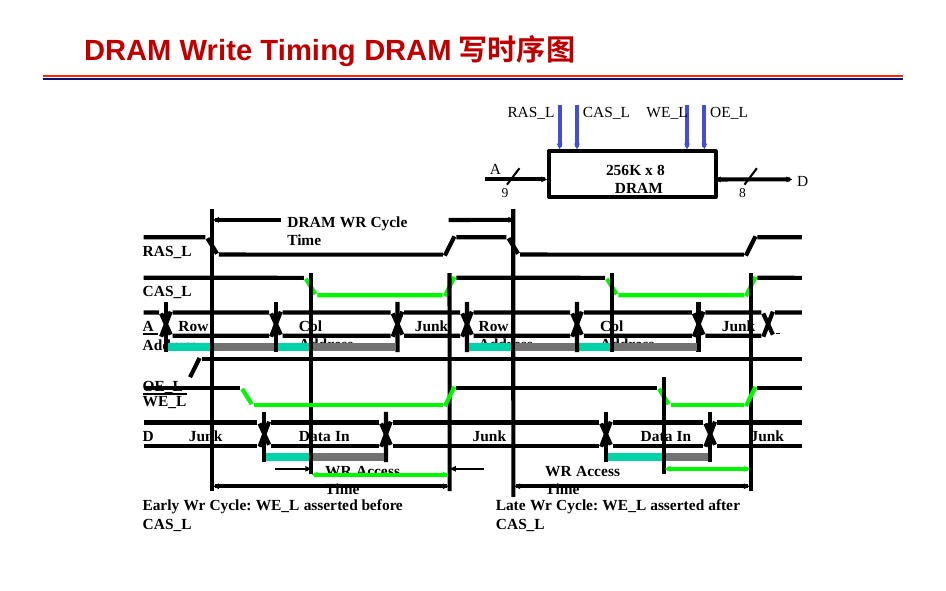

# DRAM Write Timing DRAM写时序图
RAS_L
CAS_L
WE_L
OE_L

256K x 8  DRAM
A

D

9
8

DRAM WR Cycle Time

RAS_L

CAS_L

A 	Row Address

OE_L

Col Address
Junk
Row Address
Col Address
Junk

WE_L

D
Junk
Data In
Junk
Data In
Junk
WR Access Time
WR Access Time
Early Wr Cycle: WE_L asserted before CAS_L
Late Wr Cycle: WE_L asserted after CAS_L